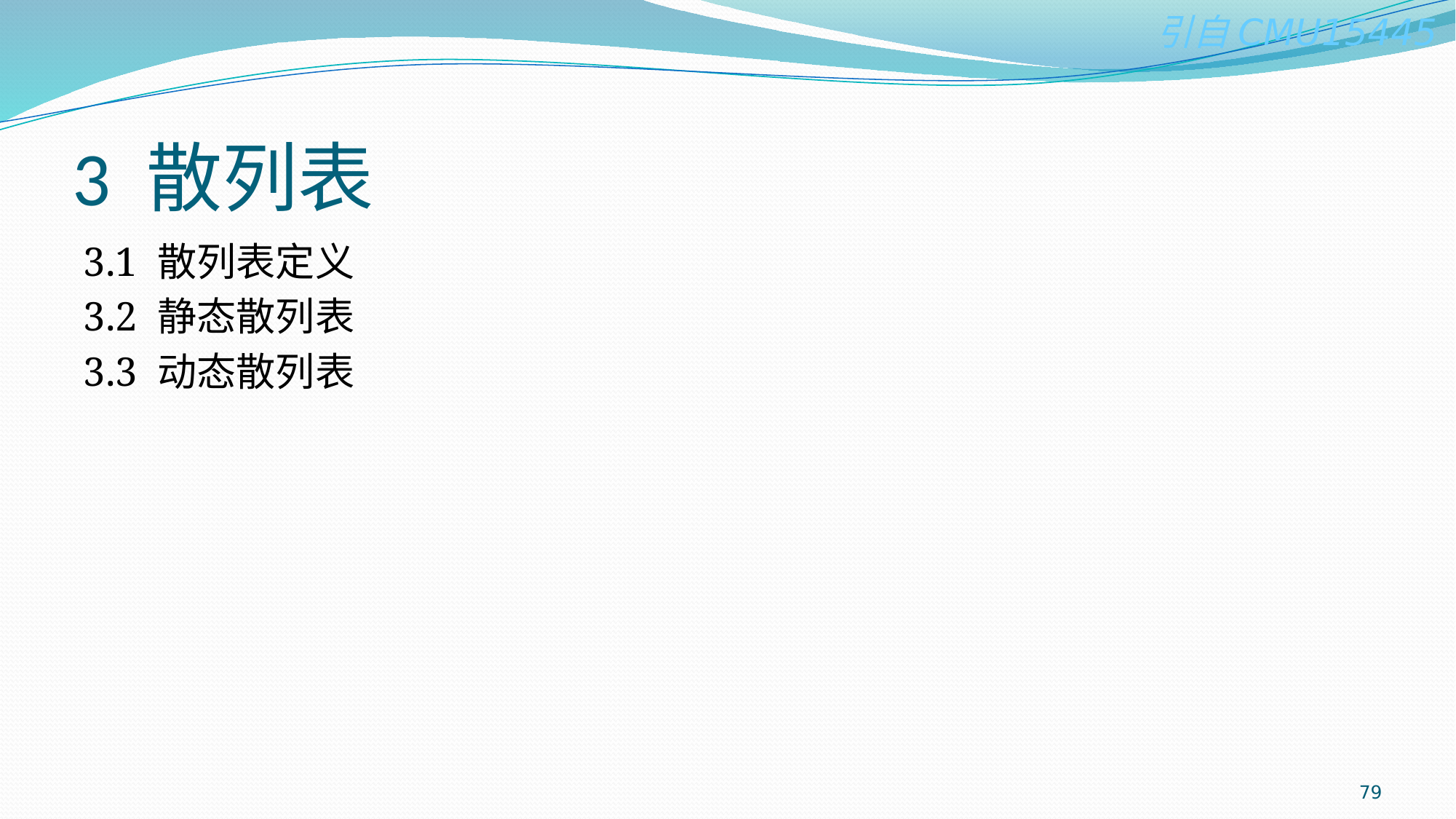

# 3 散列表
3.1 散列表定义
3.2 静态散列表
3.3 动态散列表

79